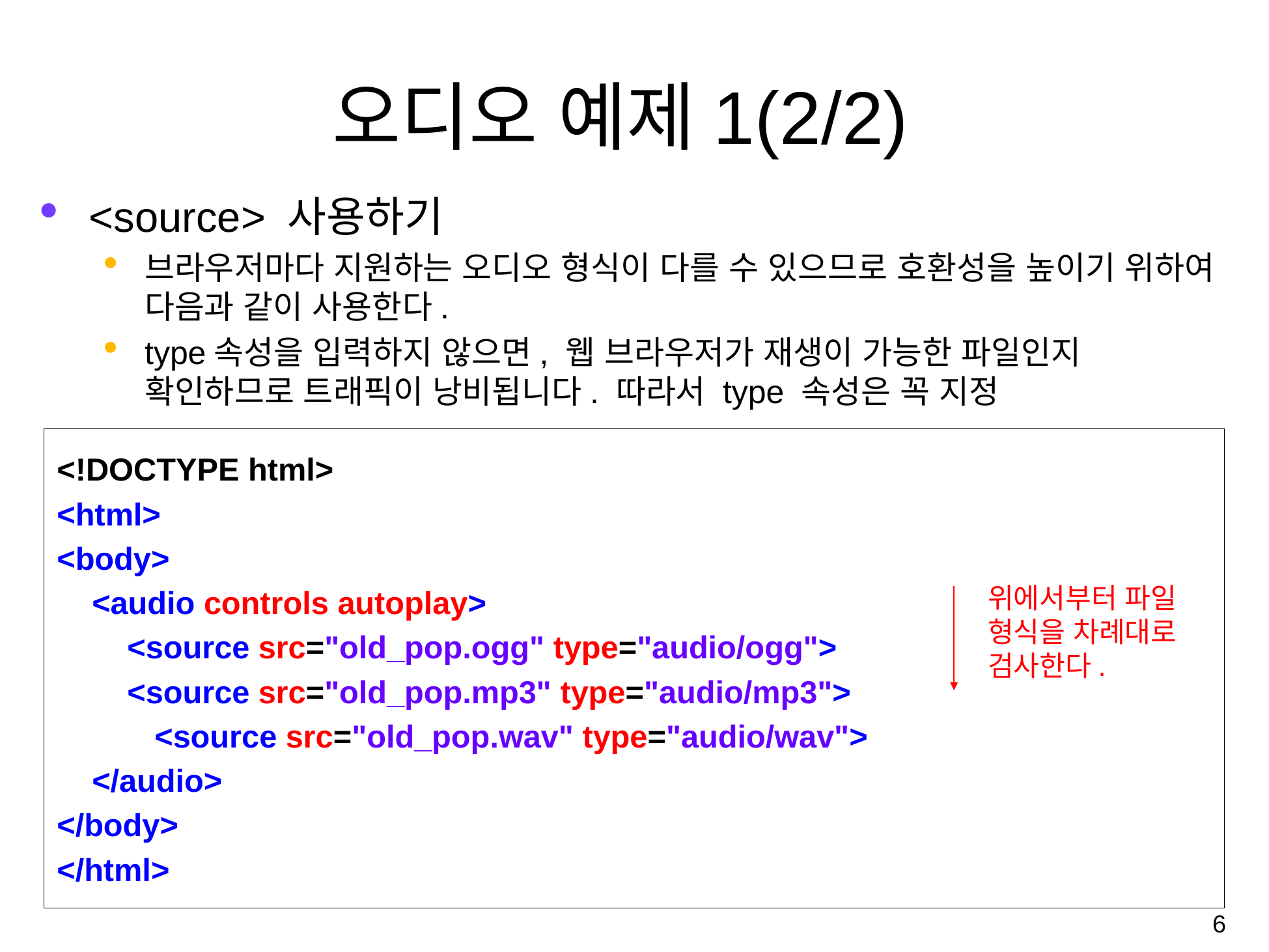

# 오디오 예제1(2/2)
<source> 사용하기
브라우저마다 지원하는 오디오 형식이 다를 수 있으므로 호환성을 높이기 위하여 다음과 같이 사용한다.
type속성을 입력하지 않으면, 웹 브라우저가 재생이 가능한 파일인지 확인하므로 트래픽이 낭비됩니다. 따라서 type 속성은 꼭 지정
<!DOCTYPE html>
<html>
<body>
    <audio controls autoplay>
        <source src="old_pop.ogg" type="audio/ogg">
        <source src="old_pop.mp3" type="audio/mp3">
 	<source src="old_pop.wav" type="audio/wav">
    </audio>
</body>
</html>
위에서부터 파일 형식을 차례대로 검사한다.
6